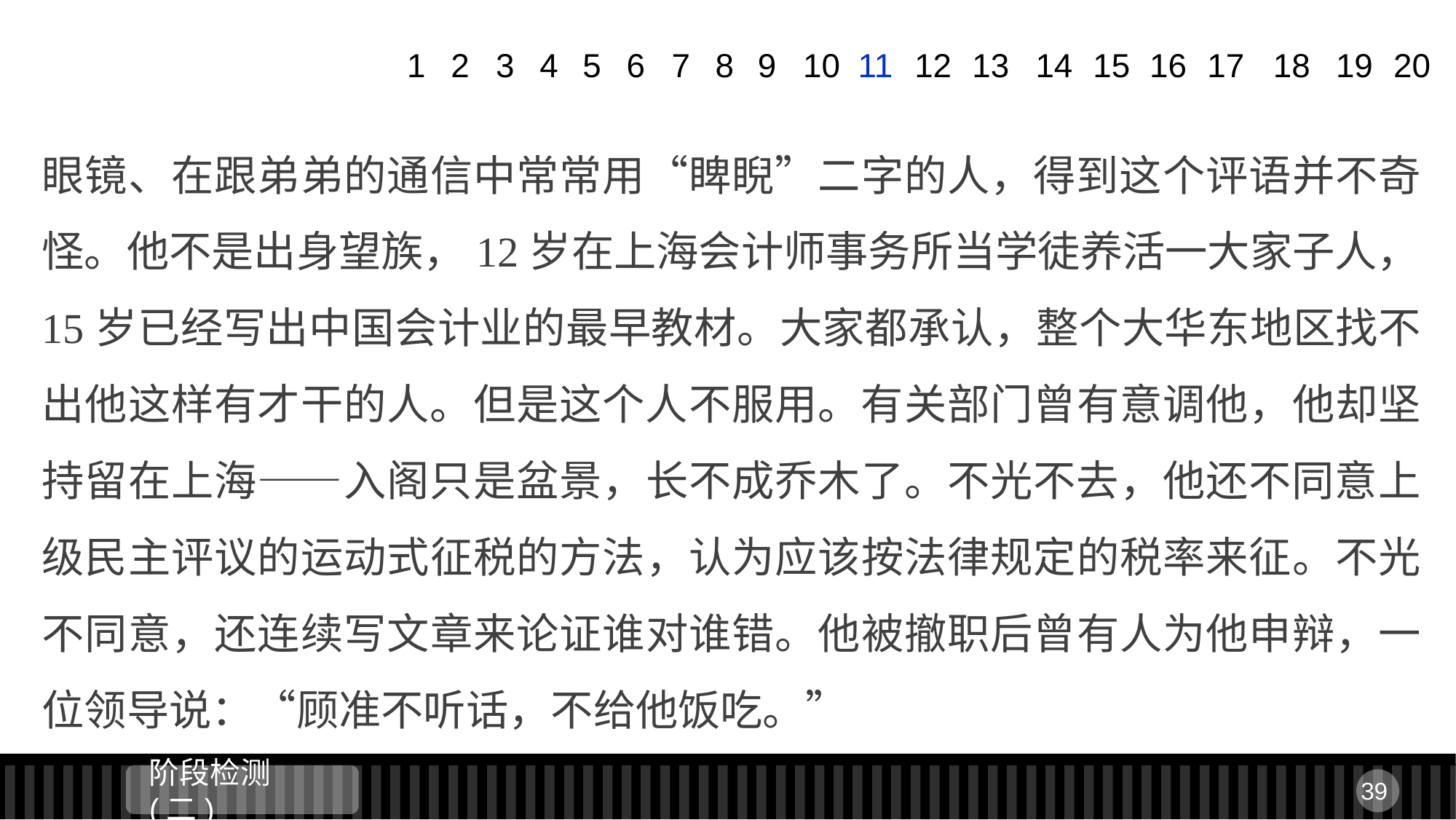

1
2
3
4
5
6
7
8
9
11
12
13
14
15
16
17
18
19
20
10
眼镜、在跟弟弟的通信中常常用“睥睨”二字的人，得到这个评语并不奇怪。他不是出身望族，12岁在上海会计师事务所当学徒养活一大家子人，15岁已经写出中国会计业的最早教材。大家都承认，整个大华东地区找不出他这样有才干的人。但是这个人不服用。有关部门曾有意调他，他却坚持留在上海——入阁只是盆景，长不成乔木了。不光不去，他还不同意上级民主评议的运动式征税的方法，认为应该按法律规定的税率来征。不光不同意，还连续写文章来论证谁对谁错。他被撤职后曾有人为他申辩，一位领导说：“顾准不听话，不给他饭吃。”